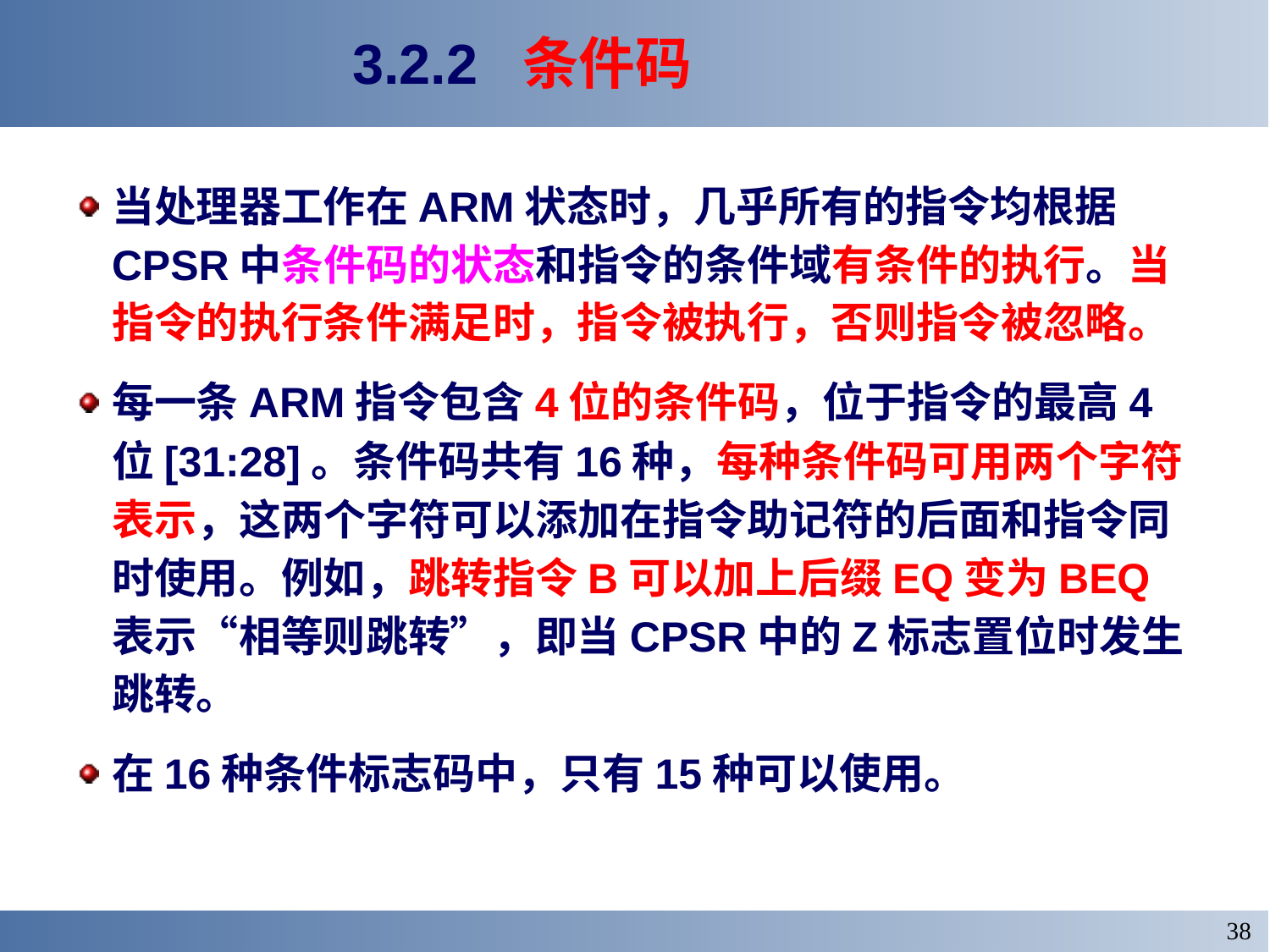

# 3.2.2  条件码
当处理器工作在ARM状态时，几乎所有的指令均根据CPSR中条件码的状态和指令的条件域有条件的执行。当指令的执行条件满足时，指令被执行，否则指令被忽略。
每一条ARM指令包含4位的条件码，位于指令的最高4位[31:28]。条件码共有16种，每种条件码可用两个字符表示，这两个字符可以添加在指令助记符的后面和指令同时使用。例如，跳转指令B可以加上后缀EQ变为BEQ表示“相等则跳转”，即当CPSR中的Z标志置位时发生跳转。
在16种条件标志码中，只有15种可以使用。